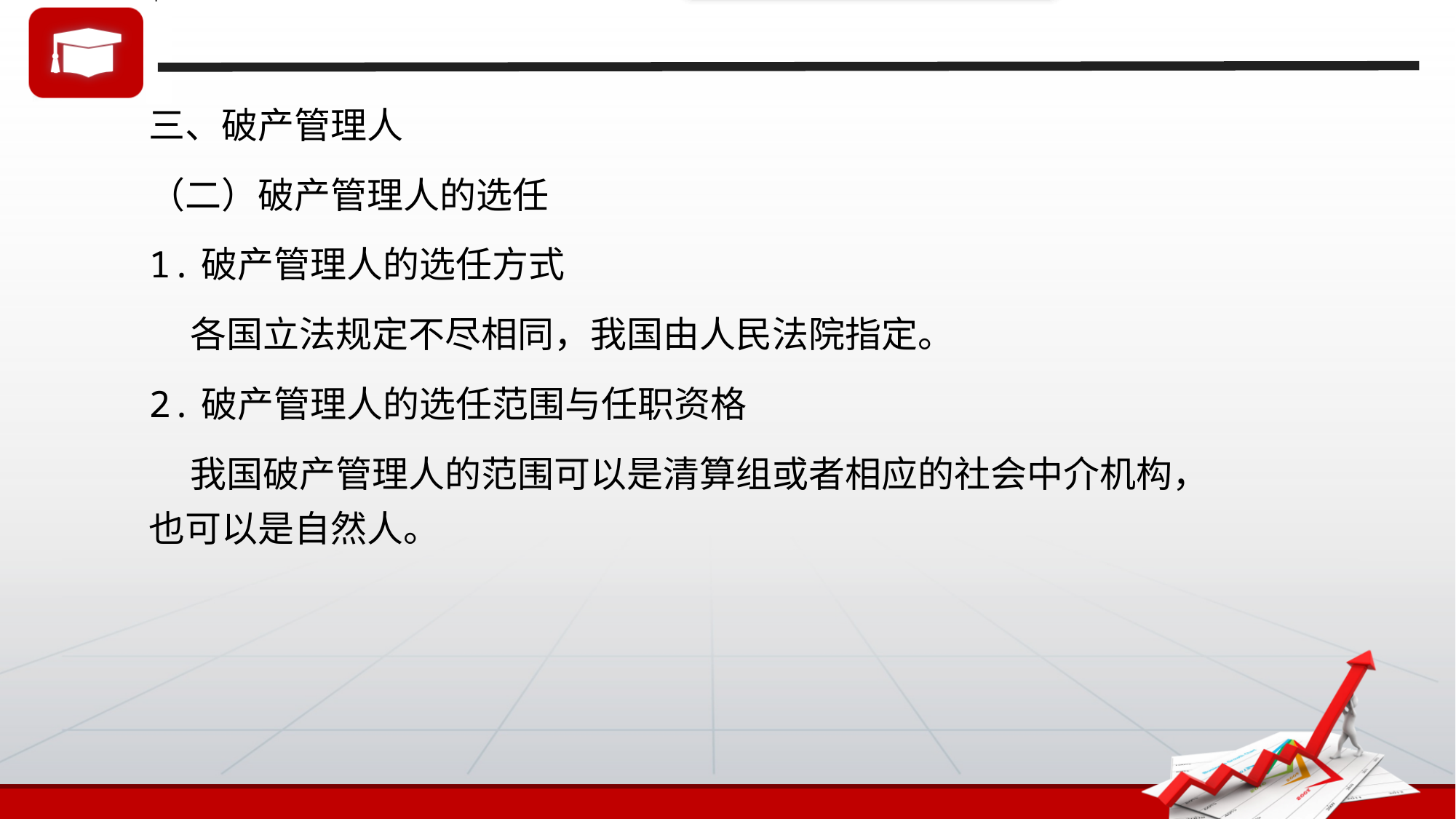

三、破产管理人
（二）破产管理人的选任
1.破产管理人的选任方式
    各国立法规定不尽相同，我国由人民法院指定。
2.破产管理人的选任范围与任职资格
    我国破产管理人的范围可以是清算组或者相应的社会中介机构，也可以是自然人。